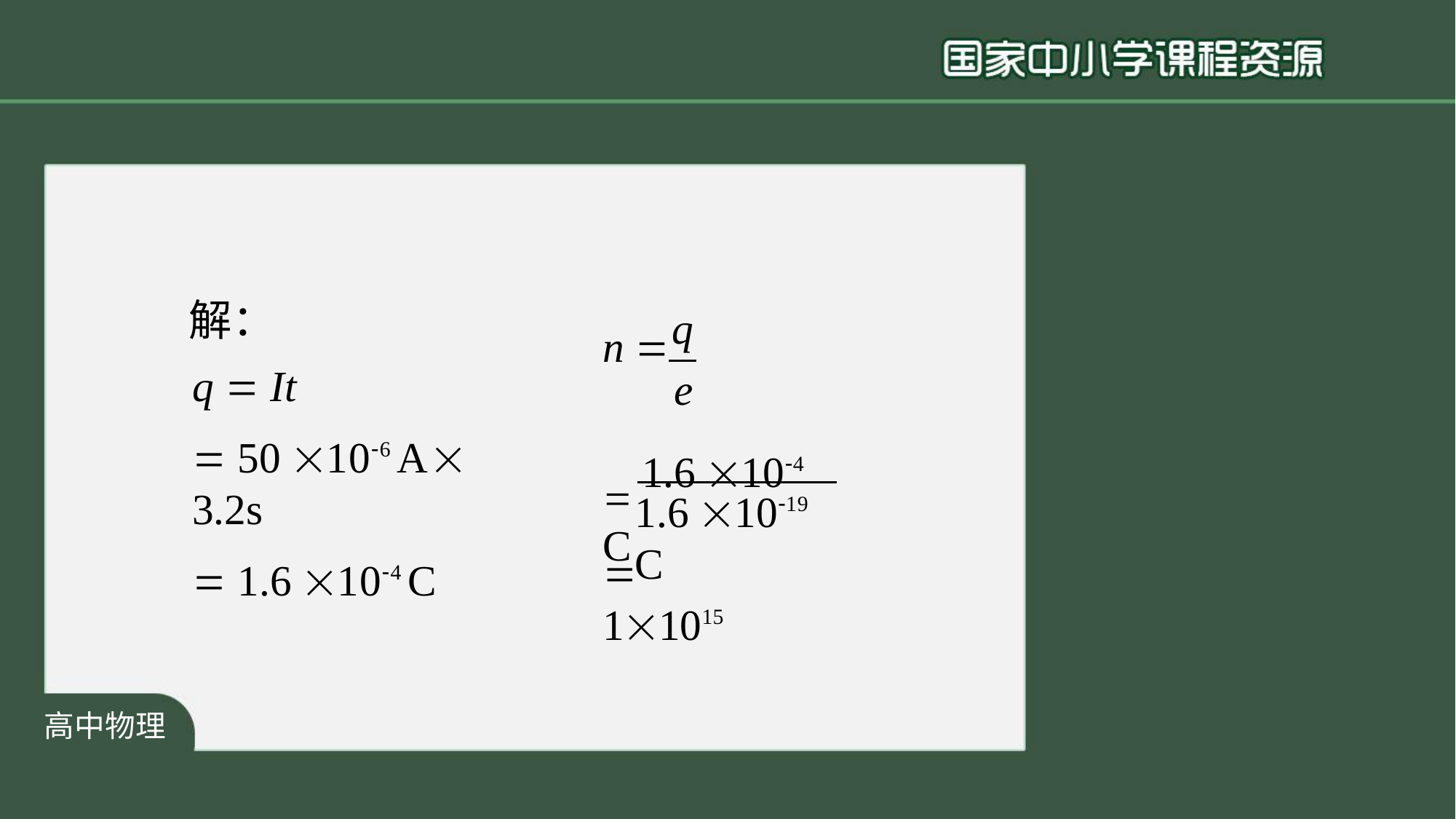

小学语文
解：
q = It
= 50 ×10−6 A× 3.2s
= 1.6 ×10−4 C
q
n =
e

= 1.6 ×10−4 C

1.6 ×10−19 C
= 1×1015
高中物理